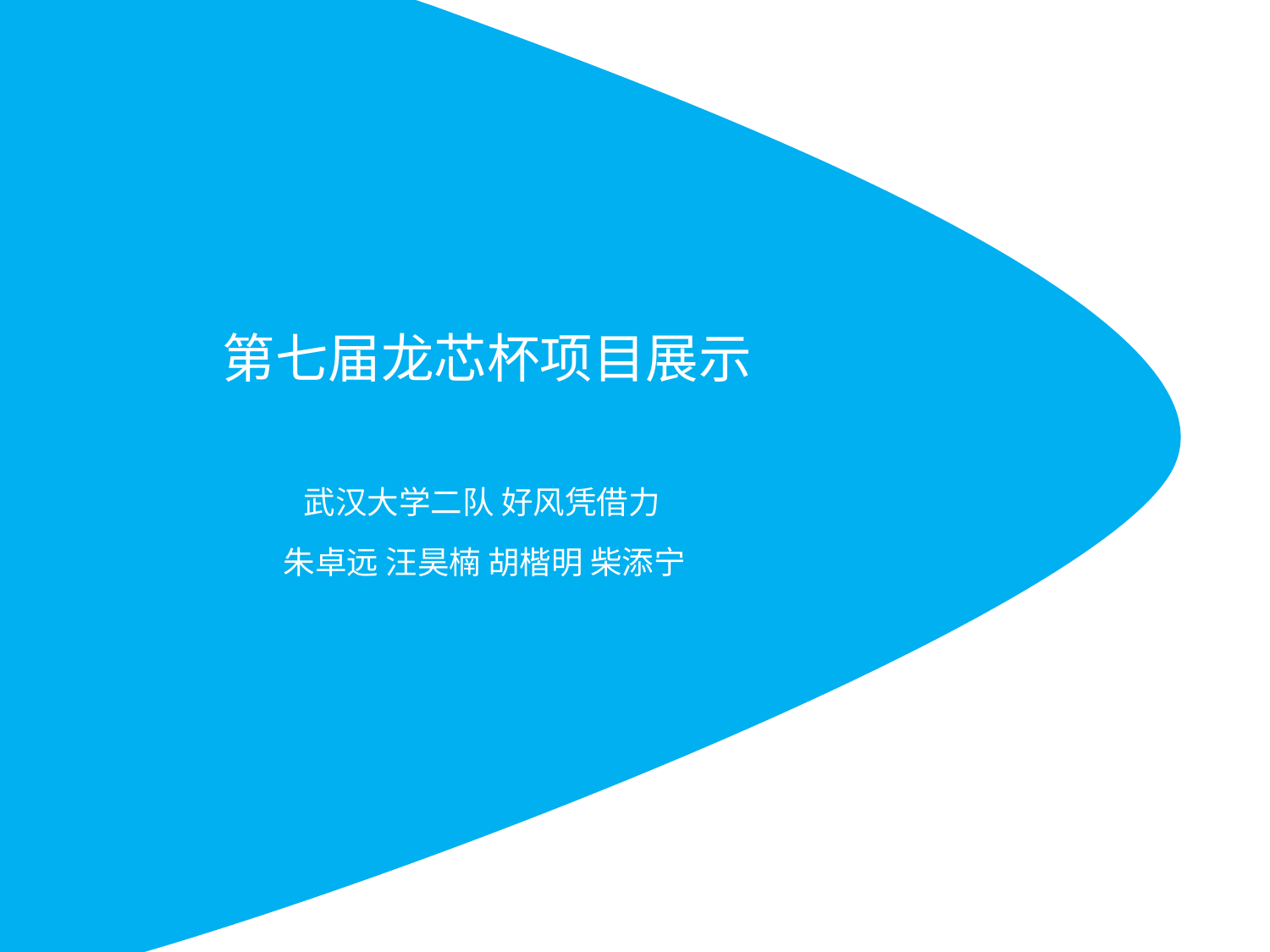

第七届龙芯杯项目展示
武汉大学二队 好风凭借力
朱卓远 汪昊楠 胡楷明 柴添宁